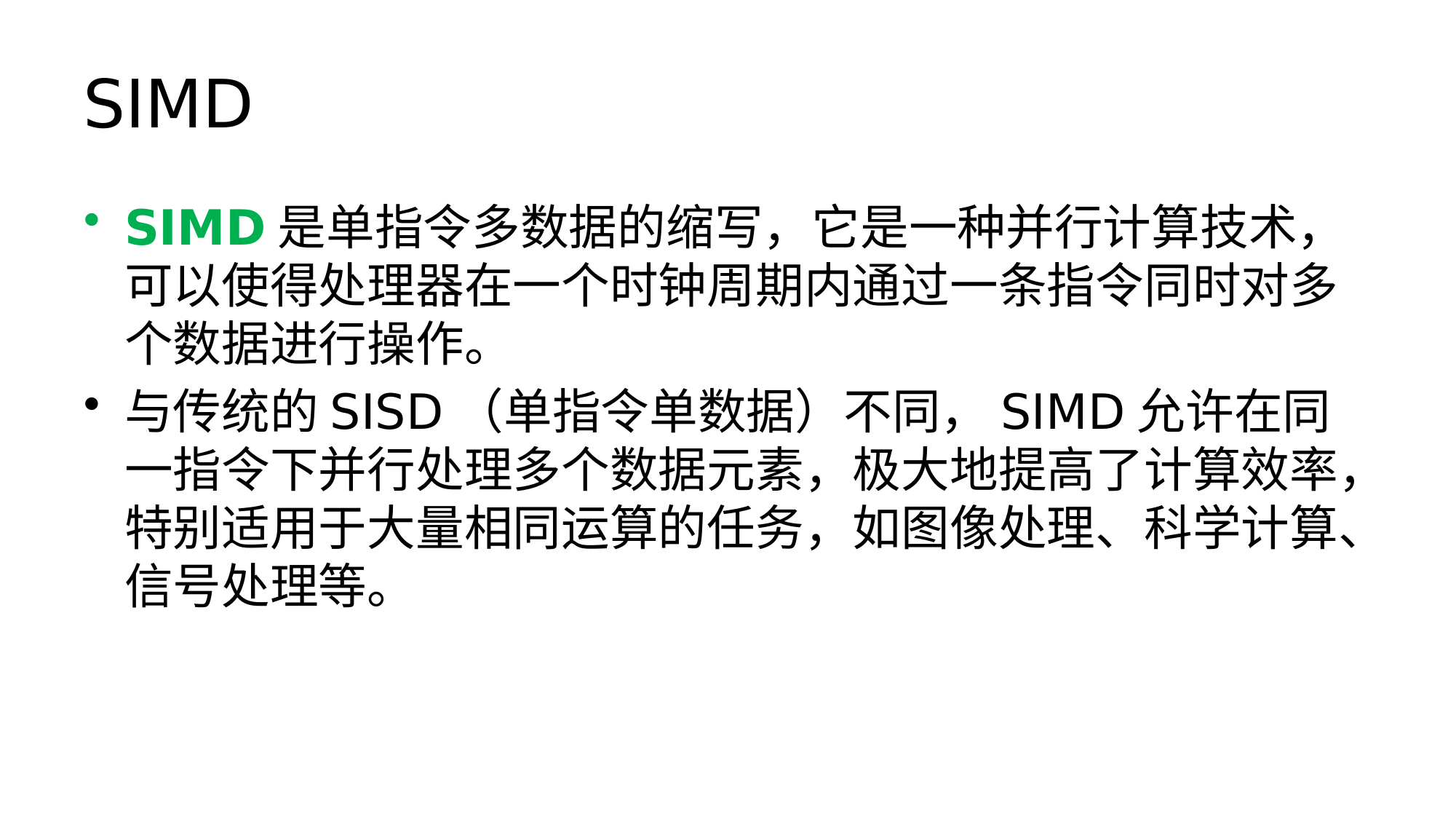

# SIMD
SIMD是单指令多数据的缩写，它是一种并行计算技术，可以使得处理器在一个时钟周期内通过一条指令同时对多个数据进行操作。
与传统的SISD（单指令单数据）不同，SIMD允许在同一指令下并行处理多个数据元素，极大地提高了计算效率，特别适用于大量相同运算的任务，如图像处理、科学计算、信号处理等。
10